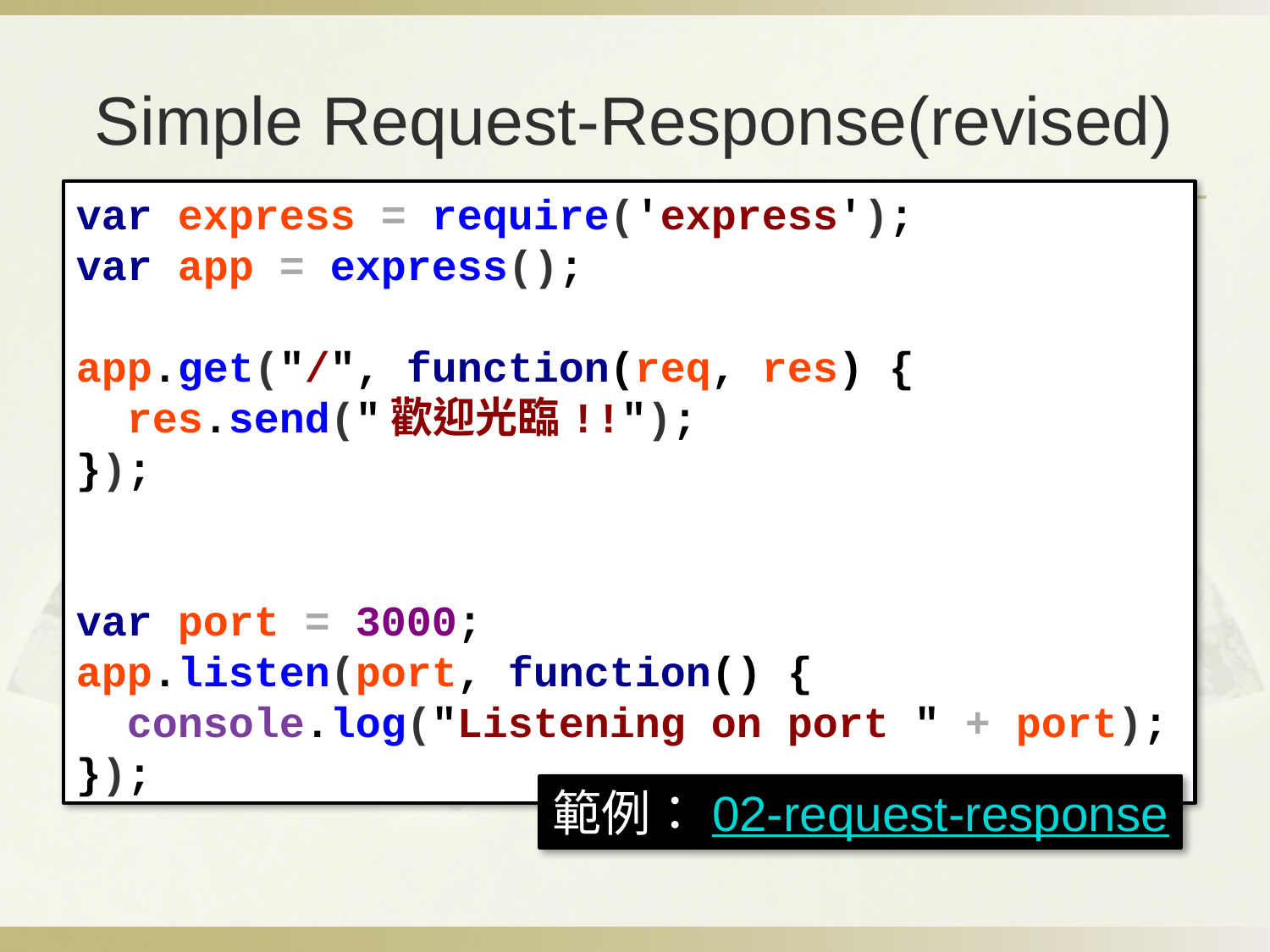

# Simple Request-Response(revised)
var express = require('express');
var app = express();
app.get("/", function(req, res) {
  res.send("歡迎光臨!!");
});
var port = 3000;
app.listen(port, function() {
  console.log("Listening on port " + port);
});
範例：02-request-response